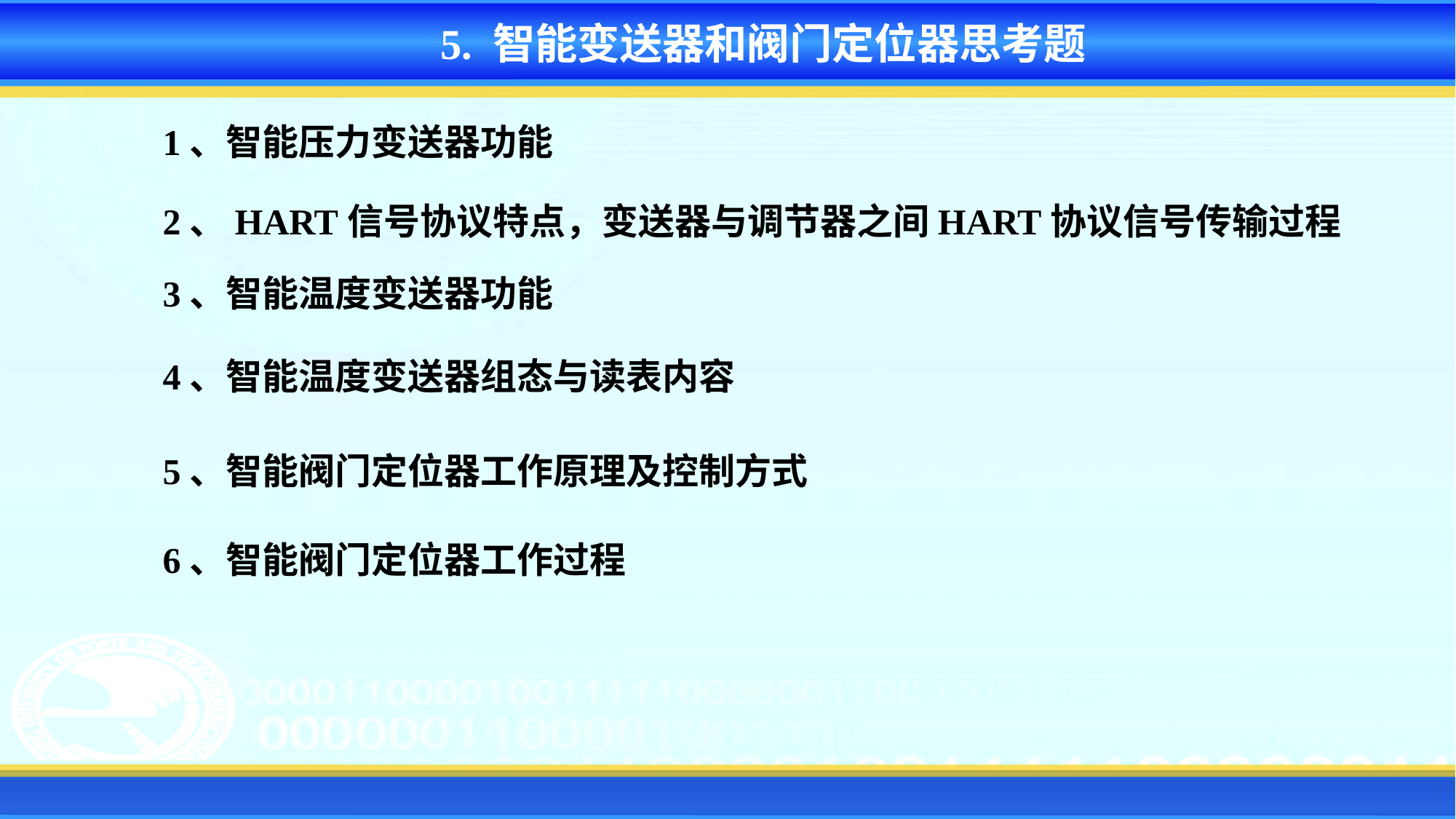

5. 智能变送器和阀门定位器思考题
1、智能压力变送器功能
2、HART信号协议特点，变送器与调节器之间HART协议信号传输过程
3、智能温度变送器功能
4、智能温度变送器组态与读表内容
5、智能阀门定位器工作原理及控制方式
6、智能阀门定位器工作过程